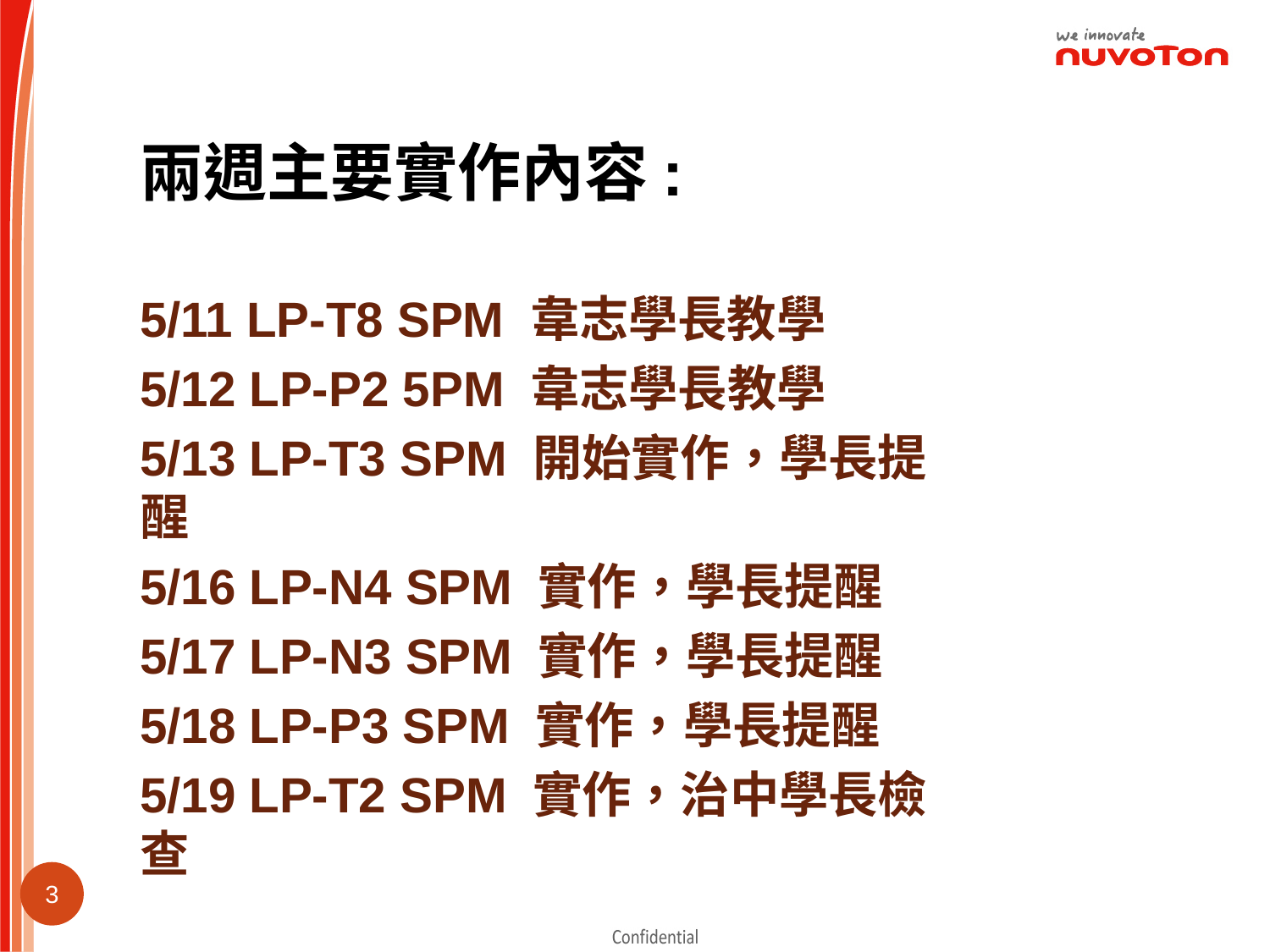

兩週主要實作內容:

5/11 LP-T8 SPM 韋志學長教學
5/12 LP-P2 5PM 韋志學長教學
5/13 LP-T3 SPM 開始實作，學長提醒
5/16 LP-N4 SPM 實作，學長提醒
5/17 LP-N3 SPM 實作，學長提醒
5/18 LP-P3 SPM 實作，學長提醒
5/19 LP-T2 SPM 實作，治中學長檢查

3